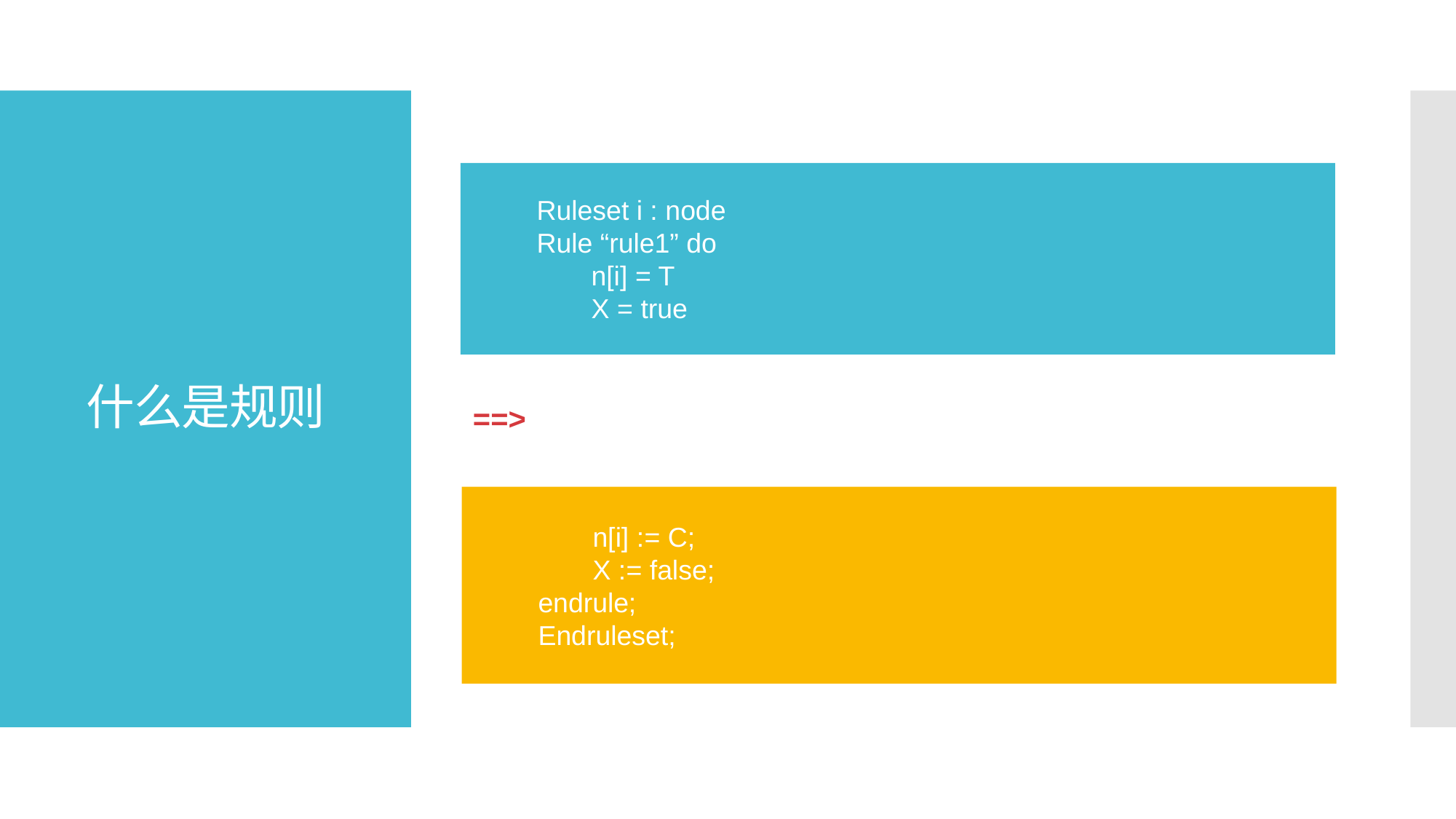

==>
# 什么是规则
Ruleset i : node
Rule “rule1” do
n[i] = T
X = true
n[i] := C;
X := false;
endrule;
Endruleset;